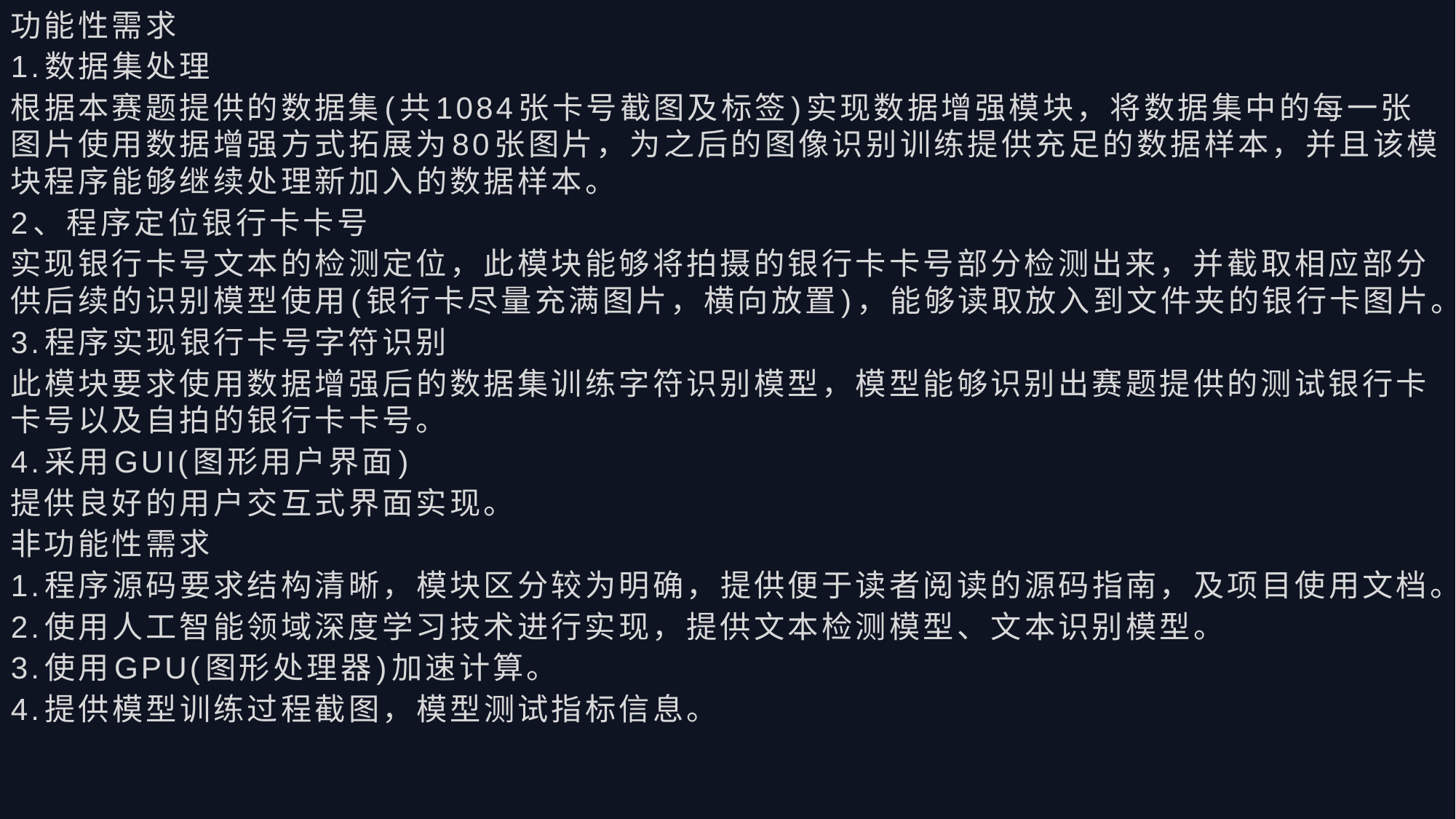

功能性需求
1.数据集处理
根据本赛题提供的数据集(共1084张卡号截图及标签)实现数据增强模块，将数据集中的每一张图片使用数据增强方式拓展为80张图片，为之后的图像识别训练提供充足的数据样本，并且该模块程序能够继续处理新加入的数据样本。
2、程序定位银行卡卡号
实现银行卡号文本的检测定位，此模块能够将拍摄的银行卡卡号部分检测出来，并截取相应部分供后续的识别模型使用(银行卡尽量充满图片，横向放置)，能够读取放入到文件夹的银行卡图片。
3.程序实现银行卡号字符识别
此模块要求使用数据增强后的数据集训练字符识别模型，模型能够识别出赛题提供的测试银行卡卡号以及自拍的银行卡卡号。
4.采用GUI(图形用户界面)
提供良好的用户交互式界面实现。
非功能性需求
1.程序源码要求结构清晰，模块区分较为明确，提供便于读者阅读的源码指南，及项目使用文档。
2.使用人工智能领域深度学习技术进行实现，提供文本检测模型、文本识别模型。
3.使用GPU(图形处理器)加速计算。
4.提供模型训练过程截图，模型测试指标信息。